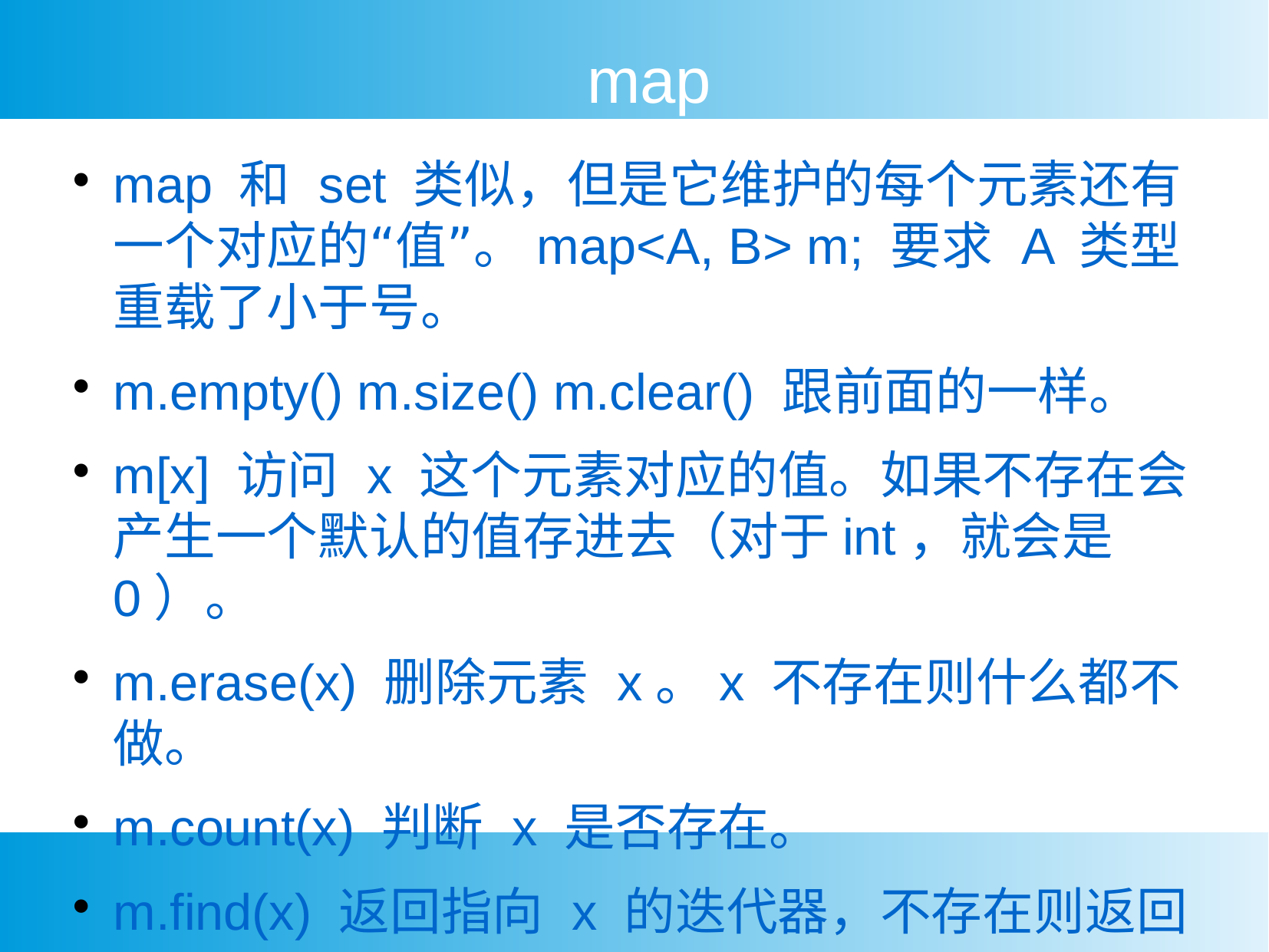

map
map 和 set 类似，但是它维护的每个元素还有一个对应的“值”。map<A, B> m; 要求 A 类型重载了小于号。
m.empty() m.size() m.clear() 跟前面的一样。
m[x] 访问 x 这个元素对应的值。如果不存在会产生一个默认的值存进去（对于int，就会是0）。
m.erase(x) 删除元素 x。x 不存在则什么都不做。
m.count(x) 判断 x 是否存在。
m.find(x) 返回指向 x 的迭代器，不存在则返回 m.end()